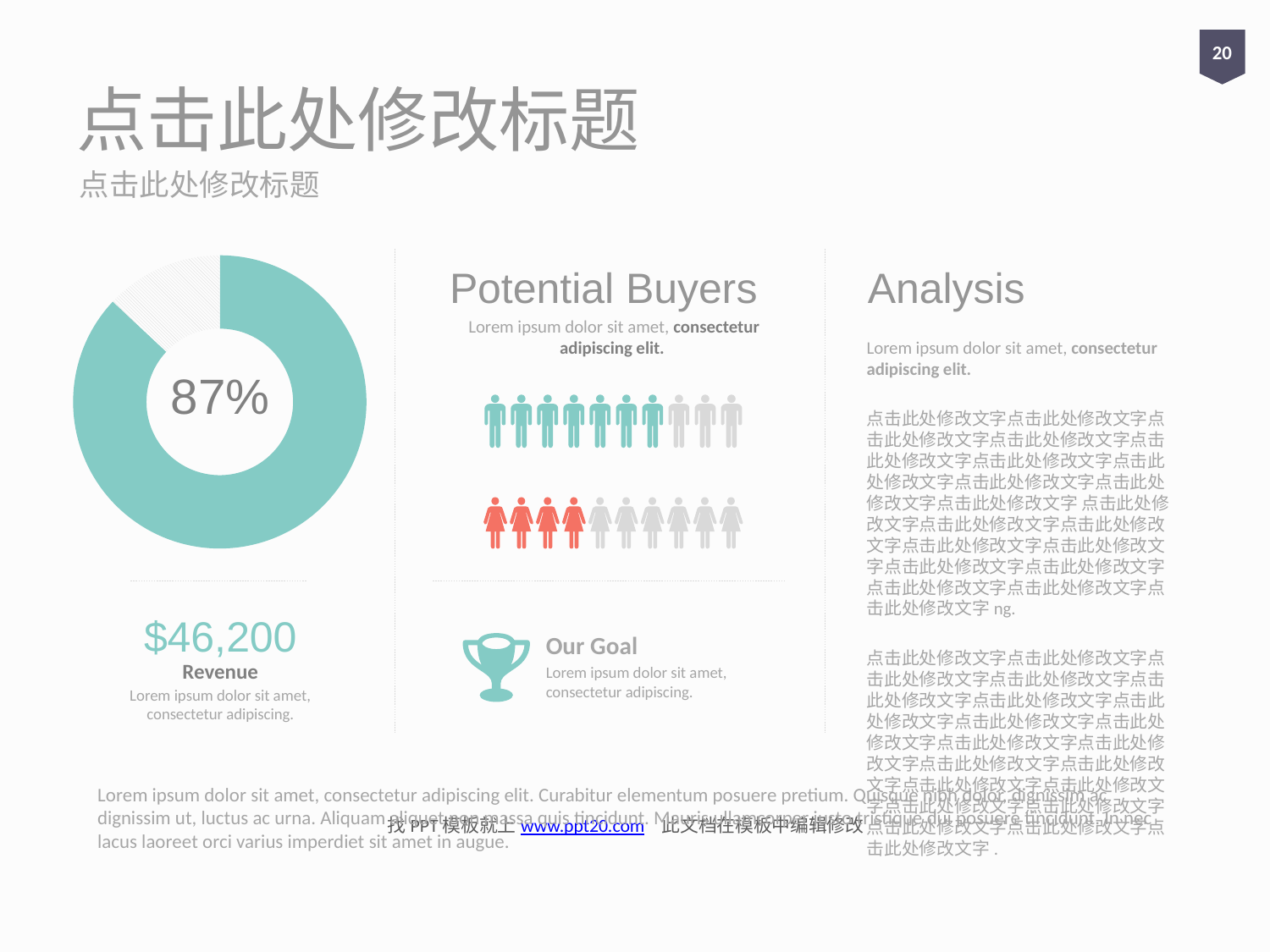

20
# 点击此处修改标题
点击此处修改标题
Potential Buyers
Lorem ipsum dolor sit amet, consectetur adipiscing elit.
Analysis

### Chart

| Category | Column1 |
|---|---|
|  | 87.0 |
|  | 13.0 |
Lorem ipsum dolor sit amet, consectetur adipiscing elit.

点击此处修改文字点击此处修改文字点击此处修改文字点击此处修改文字点击此处修改文字点击此处修改文字点击此处修改文字点击此处修改文字点击此处修改文字点击此处修改文字 点击此处修改文字点击此处修改文字点击此处修改文字点击此处修改文字点击此处修改文字点击此处修改文字点击此处修改文字点击此处修改文字点击此处修改文字点击此处修改文字ng.

点击此处修改文字点击此处修改文字点击此处修改文字点击此处修改文字点击此处修改文字点击此处修改文字点击此处修改文字点击此处修改文字点击此处修改文字点击此处修改文字点击此处修改文字点击此处修改文字点击此处修改文字点击此处修改文字点击此处修改文字点击此处修改文字点击此处修改文字点击此处修改文字点击此处修改文字点击此处修改文字.
87%

$46,200
Revenue
Lorem ipsum dolor sit amet, consectetur adipiscing.
Our Goal
Lorem ipsum dolor sit amet, consectetur adipiscing.

Lorem ipsum dolor sit amet, consectetur adipiscing elit. Curabitur elementum posuere pretium. Quisque nibh dolor, dignissim ac dignissim ut, luctus ac urna. Aliquam aliquet non massa quis tincidunt. Mauris ullamcorper justo tristique dui posuere tincidunt. In nec lacus laoreet orci varius imperdiet sit amet in augue.